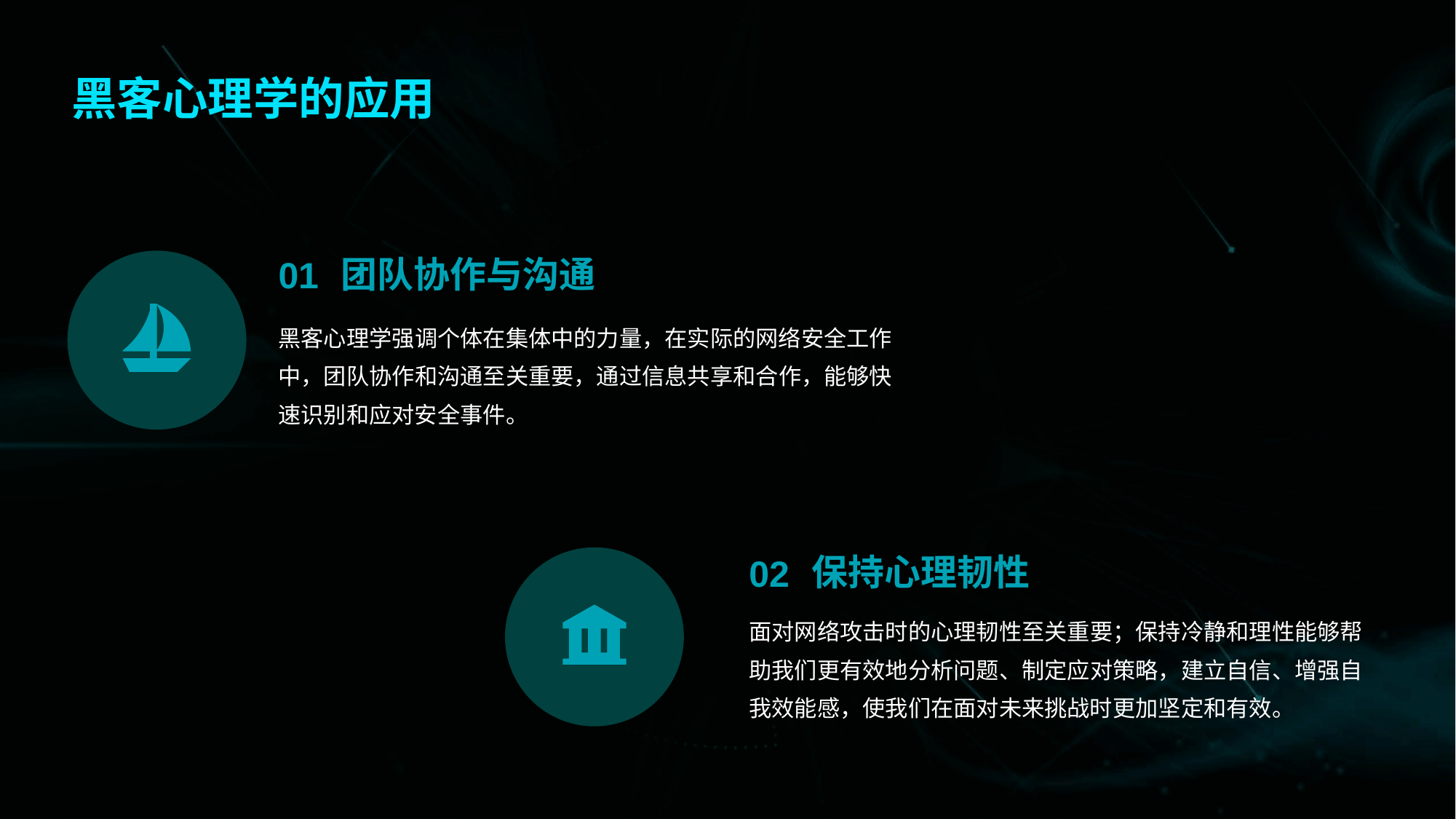

黑客心理学的应用
01
团队协作与沟通

黑客心理学强调个体在集体中的力量，在实际的网络安全工作中，团队协作和沟通至关重要，通过信息共享和合作，能够快速识别和应对安全事件。
02
保持心理韧性

面对网络攻击时的心理韧性至关重要；保持冷静和理性能够帮助我们更有效地分析问题、制定应对策略，建立自信、增强自我效能感，使我们在面对未来挑战时更加坚定和有效。